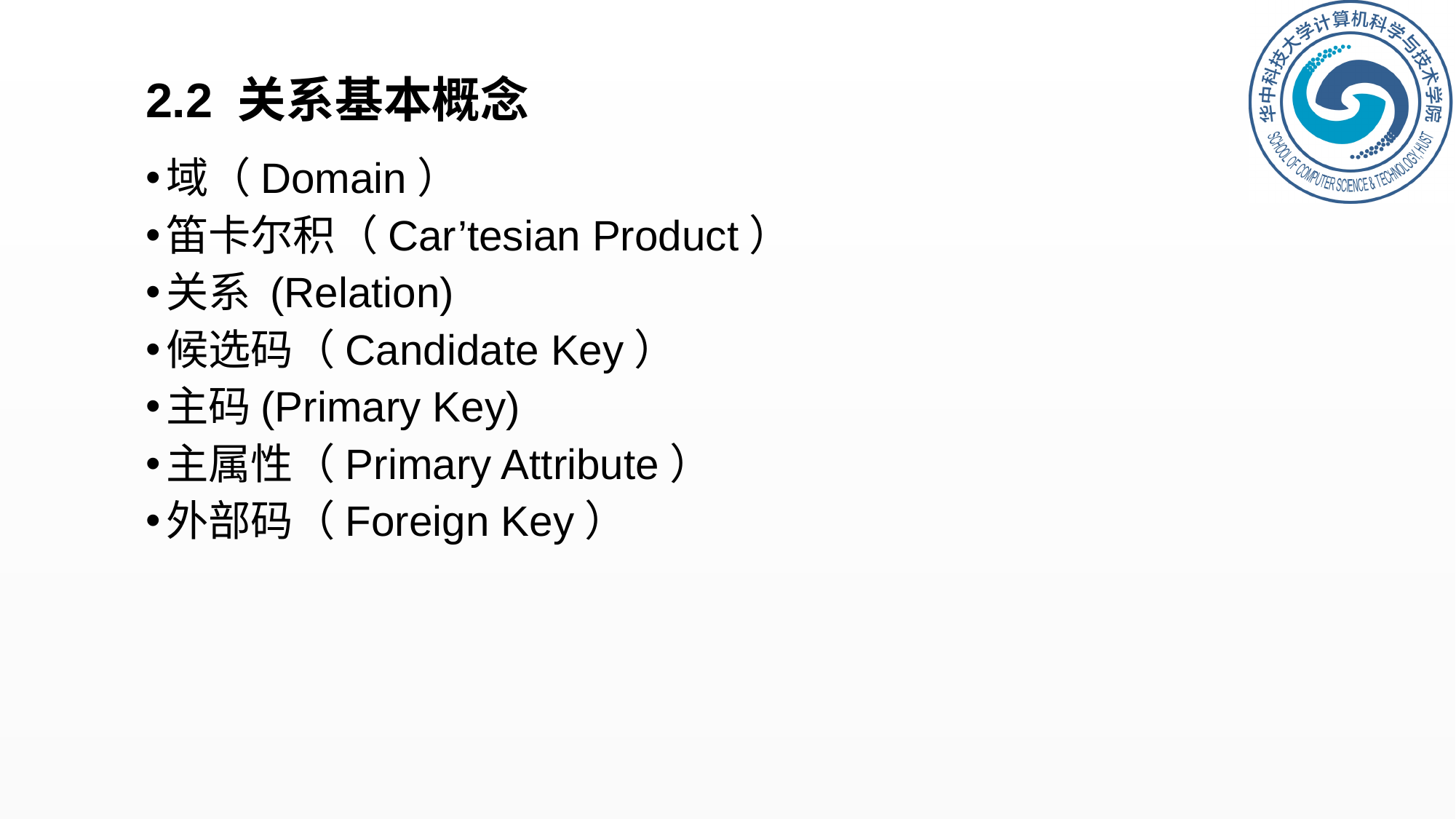

# 2.2 关系基本概念
域（Domain）
笛卡尔积（Car’tesian Product）
关系 (Relation)
候选码（Candidate Key）
主码(Primary Key)
主属性（Primary Attribute）
外部码（Foreign Key）